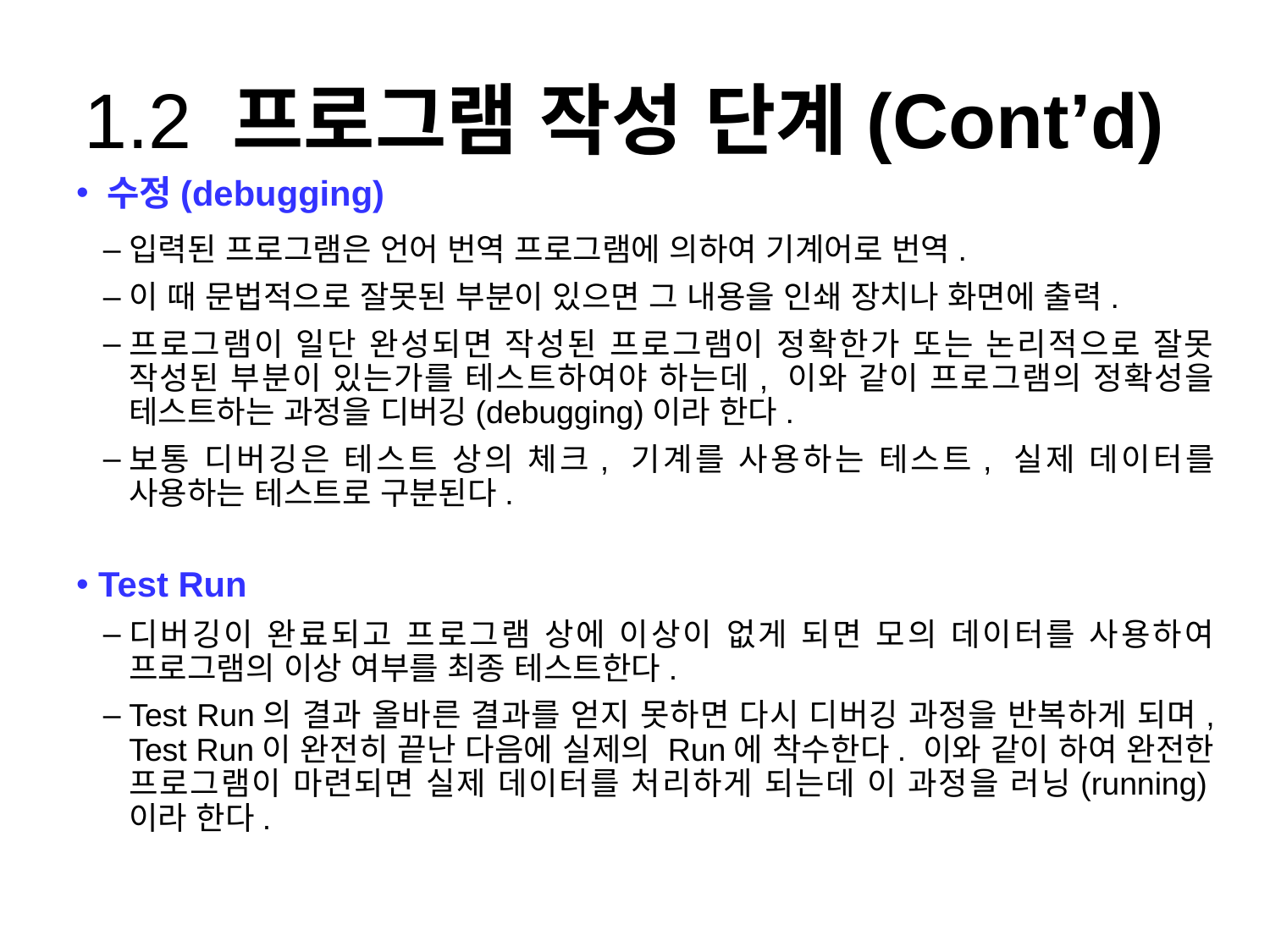

# 1.2 프로그램 작성 단계(Cont’d)
 수정(debugging)
입력된 프로그램은 언어 번역 프로그램에 의하여 기계어로 번역.
이 때 문법적으로 잘못된 부분이 있으면 그 내용을 인쇄 장치나 화면에 출력.
프로그램이 일단 완성되면 작성된 프로그램이 정확한가 또는 논리적으로 잘못 작성된 부분이 있는가를 테스트하여야 하는데, 이와 같이 프로그램의 정확성을 테스트하는 과정을 디버깅(debugging)이라 한다.
보통 디버깅은 테스트 상의 체크, 기계를 사용하는 테스트, 실제 데이터를 사용하는 테스트로 구분된다.

 Test Run
디버깅이 완료되고 프로그램 상에 이상이 없게 되면 모의 데이터를 사용하여 프로그램의 이상 여부를 최종 테스트한다.
Test Run의 결과 올바른 결과를 얻지 못하면 다시 디버깅 과정을 반복하게 되며, Test Run이 완전히 끝난 다음에 실제의 Run에 착수한다. 이와 같이 하여 완전한 프로그램이 마련되면 실제 데이터를 처리하게 되는데 이 과정을 러닝(running)이라 한다.